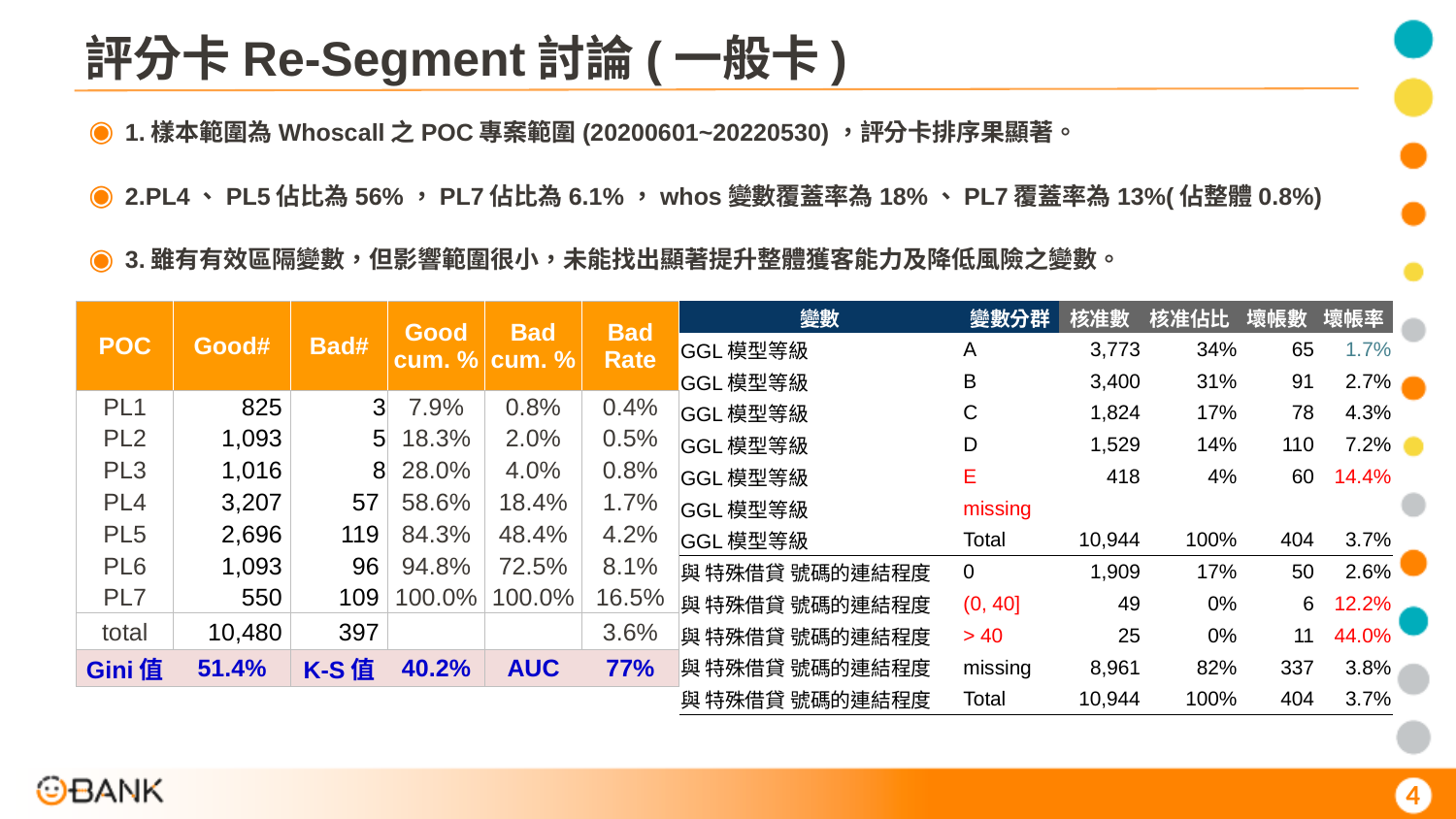

評分卡Re-Segment討論(一般卡)
1.樣本範圍為Whoscall之POC專案範圍(20200601~20220530)，評分卡排序果顯著。
2.PL4、PL5佔比為56%，PL7佔比為6.1%，whos變數覆蓋率為18%、PL7覆蓋率為13%(佔整體0.8%)
3.雖有有效區隔變數，但影響範圍很小，未能找出顯著提升整體獲客能力及降低風險之變數。

| POC | Good# | Bad# | Good cum. % | Bad cum. % | Bad Rate |
| --- | --- | --- | --- | --- | --- |
| PL1 | 825 | 3 | 7.9% | 0.8% | 0.4% |
| PL2 | 1,093 | 5 | 18.3% | 2.0% | 0.5% |
| PL3 | 1,016 | 8 | 28.0% | 4.0% | 0.8% |
| PL4 | 3,207 | 57 | 58.6% | 18.4% | 1.7% |
| PL5 | 2,696 | 119 | 84.3% | 48.4% | 4.2% |
| PL6 | 1,093 | 96 | 94.8% | 72.5% | 8.1% |
| PL7 | 550 | 109 | 100.0% | 100.0% | 16.5% |
| total | 10,480 | 397 |  |  | 3.6% |
| Gini值 | 51.4% | K-S值 | 40.2% | AUC | 77% |
| 變數 | 變數分群 | 核准數 | 核准佔比 | 壞帳數 | 壞帳率 |
| --- | --- | --- | --- | --- | --- |
| GGL模型等級 | A | 3,773 | 34% | 65 | 1.7% |
| GGL模型等級 | B | 3,400 | 31% | 91 | 2.7% |
| GGL模型等級 | C | 1,824 | 17% | 78 | 4.3% |
| GGL模型等級 | D | 1,529 | 14% | 110 | 7.2% |
| GGL模型等級 | E | 418 | 4% | 60 | 14.4% |
| GGL模型等級 | missing |  |  |  |  |
| GGL模型等級 | Total | 10,944 | 100% | 404 | 3.7% |
| 與 特殊借貸 號碼的連結程度 | 0 | 1,909 | 17% | 50 | 2.6% |
| 與 特殊借貸 號碼的連結程度 | (0, 40] | 49 | 0% | 6 | 12.2% |
| 與 特殊借貸 號碼的連結程度 | > 40 | 25 | 0% | 11 | 44.0% |
| 與 特殊借貸 號碼的連結程度 | missing | 8,961 | 82% | 337 | 3.8% |
| 與 特殊借貸 號碼的連結程度 | Total | 10,944 | 100% | 404 | 3.7% |